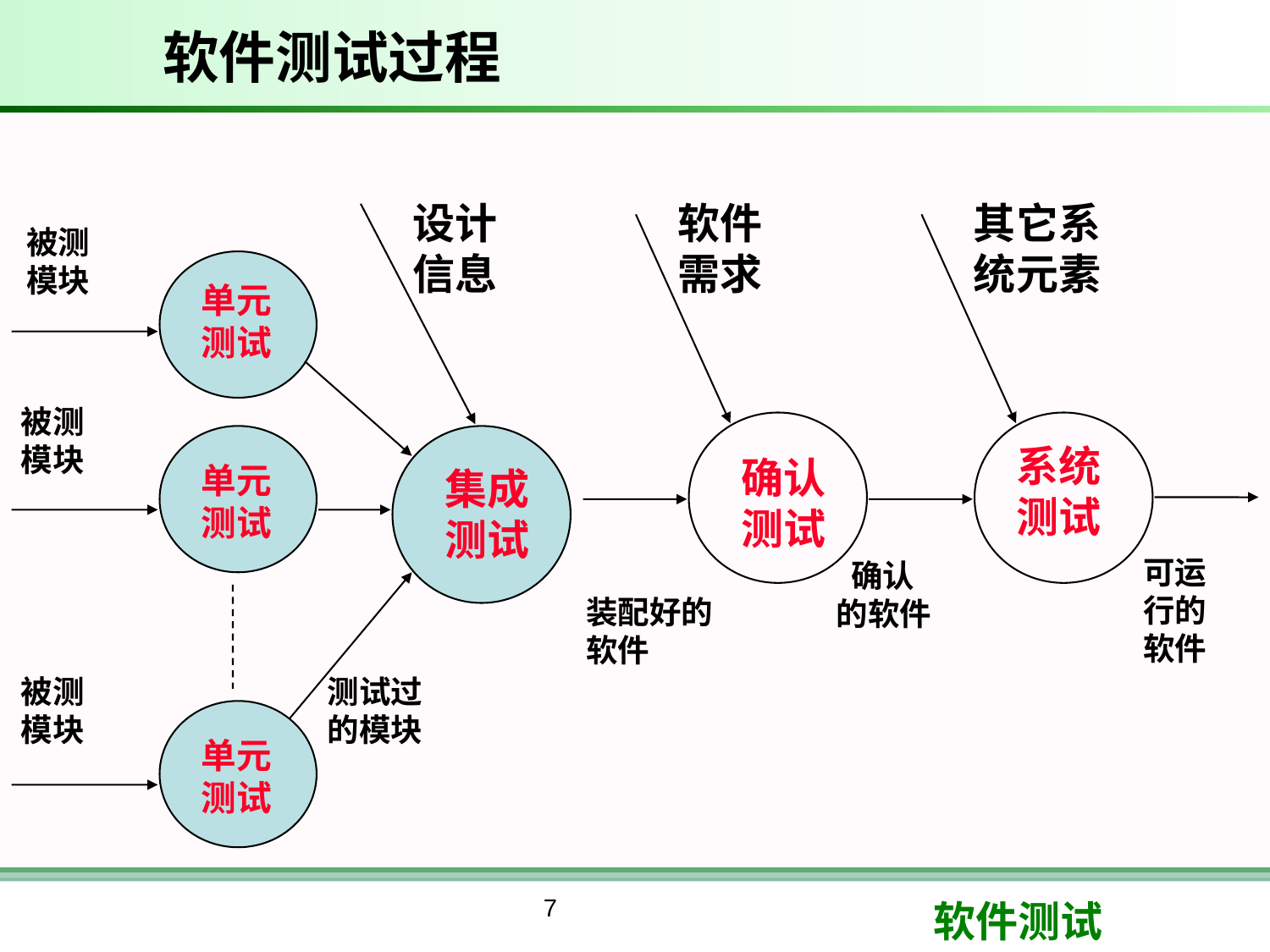

# 软件测试过程
设计
信息
软件
需求
其它系
统元素

被测
模块

单元
测试

被测
模块

系统
测试
确认
测试
单元
测试
集成
测试

可运
行的
软件
 确认
的软件

装配好的软件
被测
模块
测试过
的模块

单元
测试

7